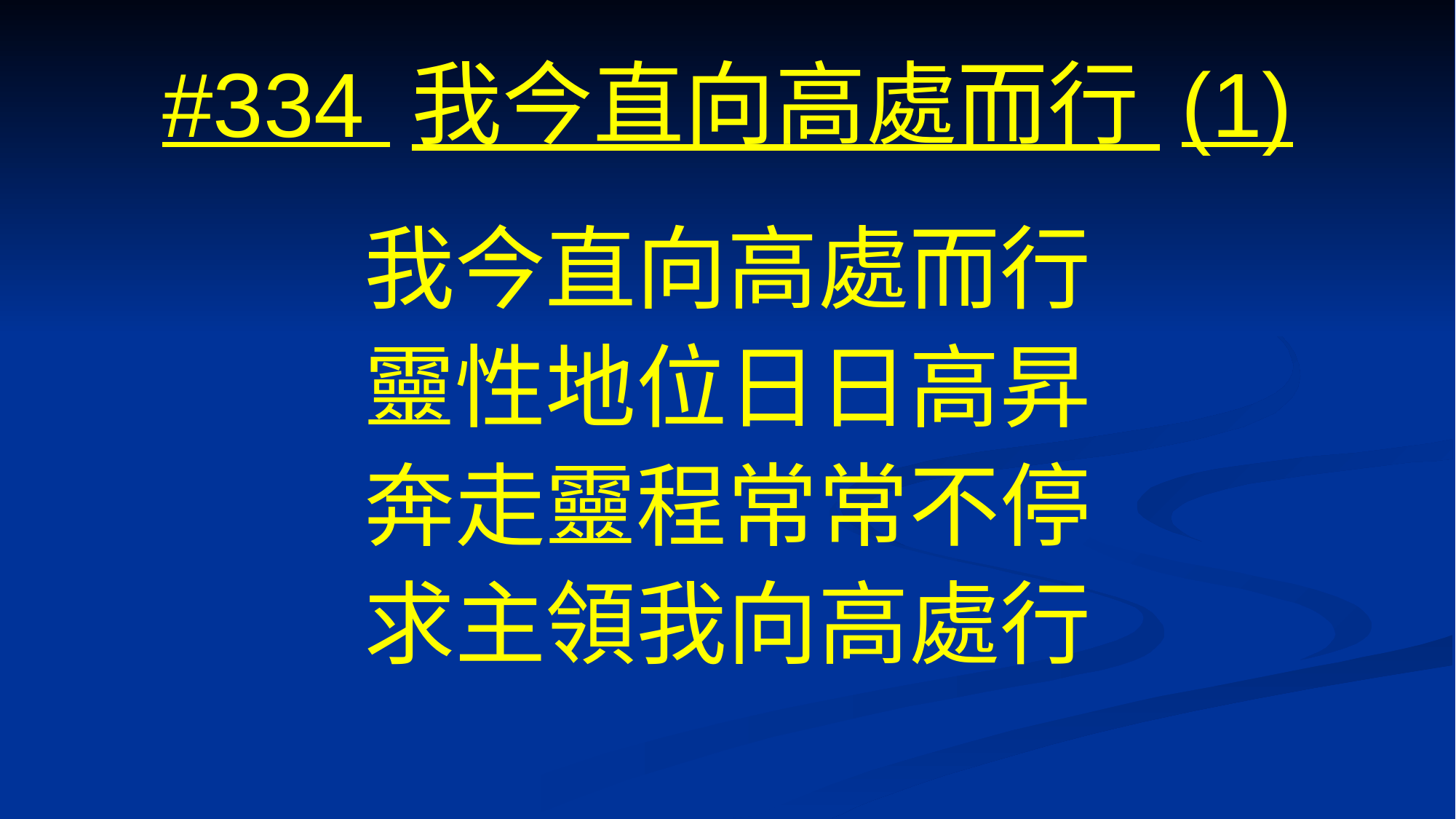

# #334 我今直向高處而行 (1)
我今直向高處而行
靈性地位日日高昇
奔走靈程常常不停
求主領我向高處行